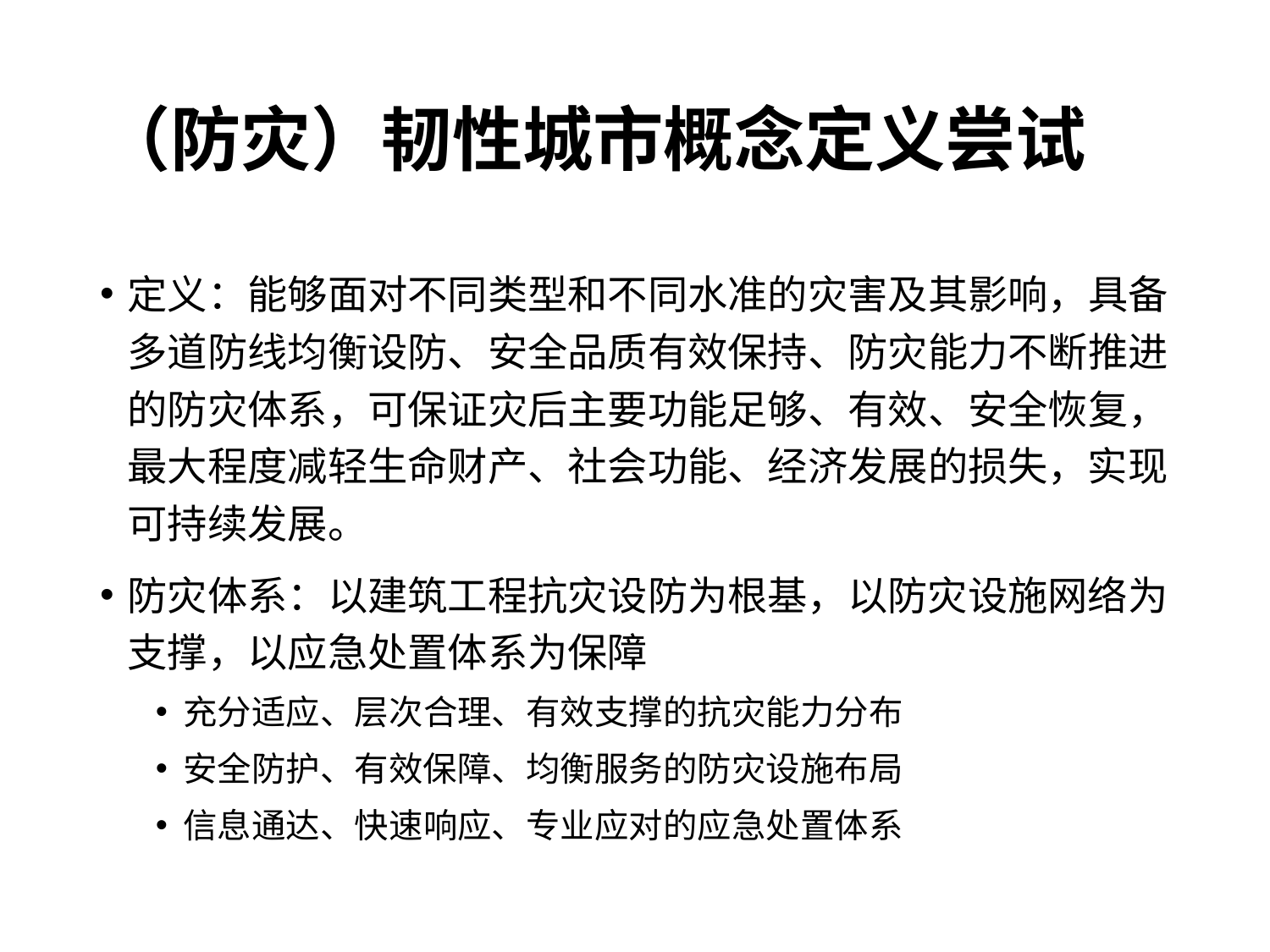

# （防灾）韧性城市概念定义尝试
定义：能够面对不同类型和不同水准的灾害及其影响，具备多道防线均衡设防、安全品质有效保持、防灾能力不断推进的防灾体系，可保证灾后主要功能足够、有效、安全恢复，最大程度减轻生命财产、社会功能、经济发展的损失，实现可持续发展。
防灾体系：以建筑工程抗灾设防为根基，以防灾设施网络为支撑，以应急处置体系为保障
充分适应、层次合理、有效支撑的抗灾能力分布
安全防护、有效保障、均衡服务的防灾设施布局
信息通达、快速响应、专业应对的应急处置体系